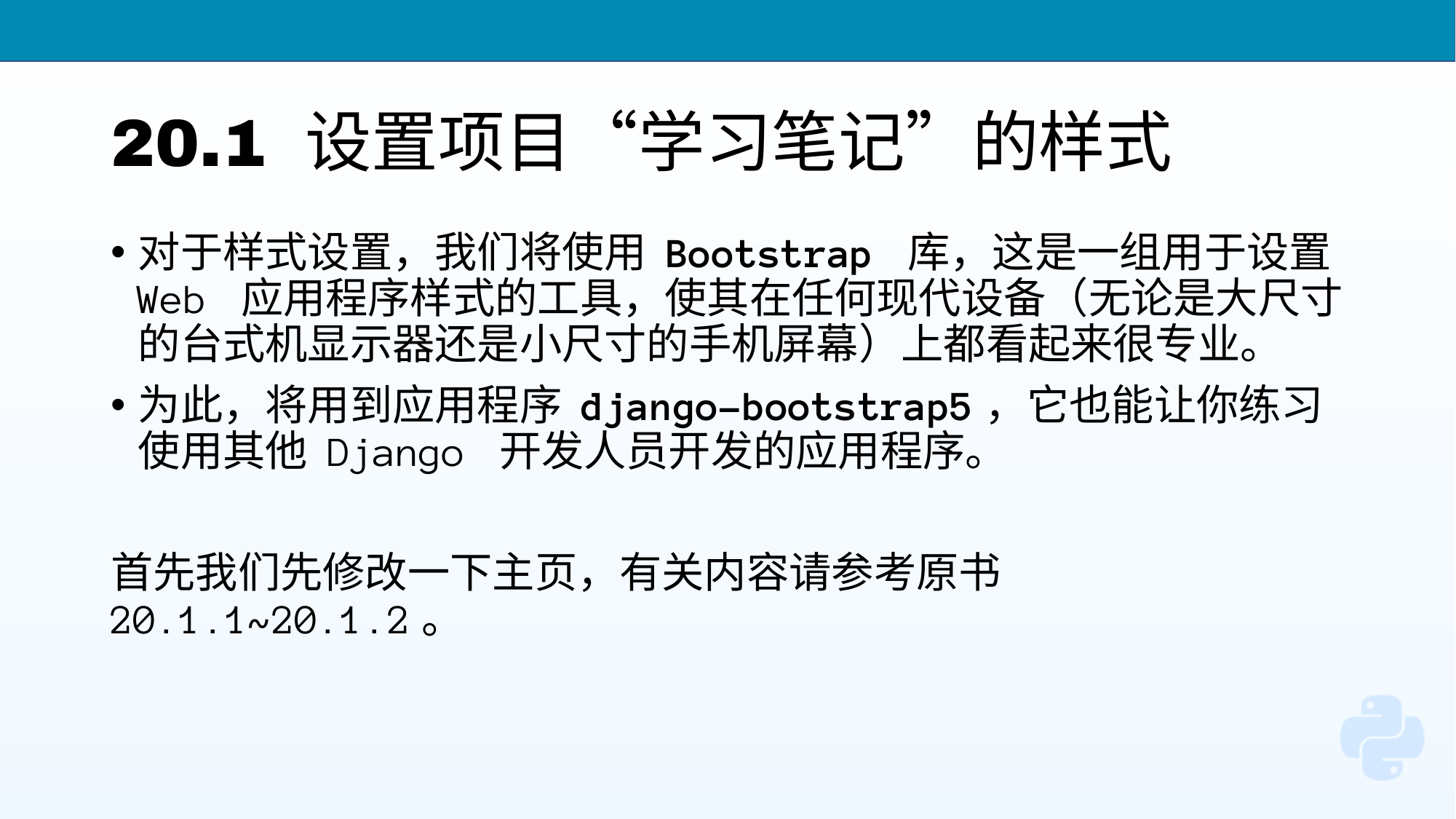

# 20.1 设置项目“学习笔记”的样式
对于样式设置，我们将使用 Bootstrap 库，这是一组用于设置 Web 应用程序样式的工具，使其在任何现代设备（无论是大尺寸的台式机显示器还是小尺寸的手机屏幕）上都看起来很专业。
为此，将用到应用程序 django-bootstrap5，它也能让你练习使用其他 Django 开发人员开发的应用程序。

首先我们先修改一下主页，有关内容请参考原书 20.1.1~20.1.2。